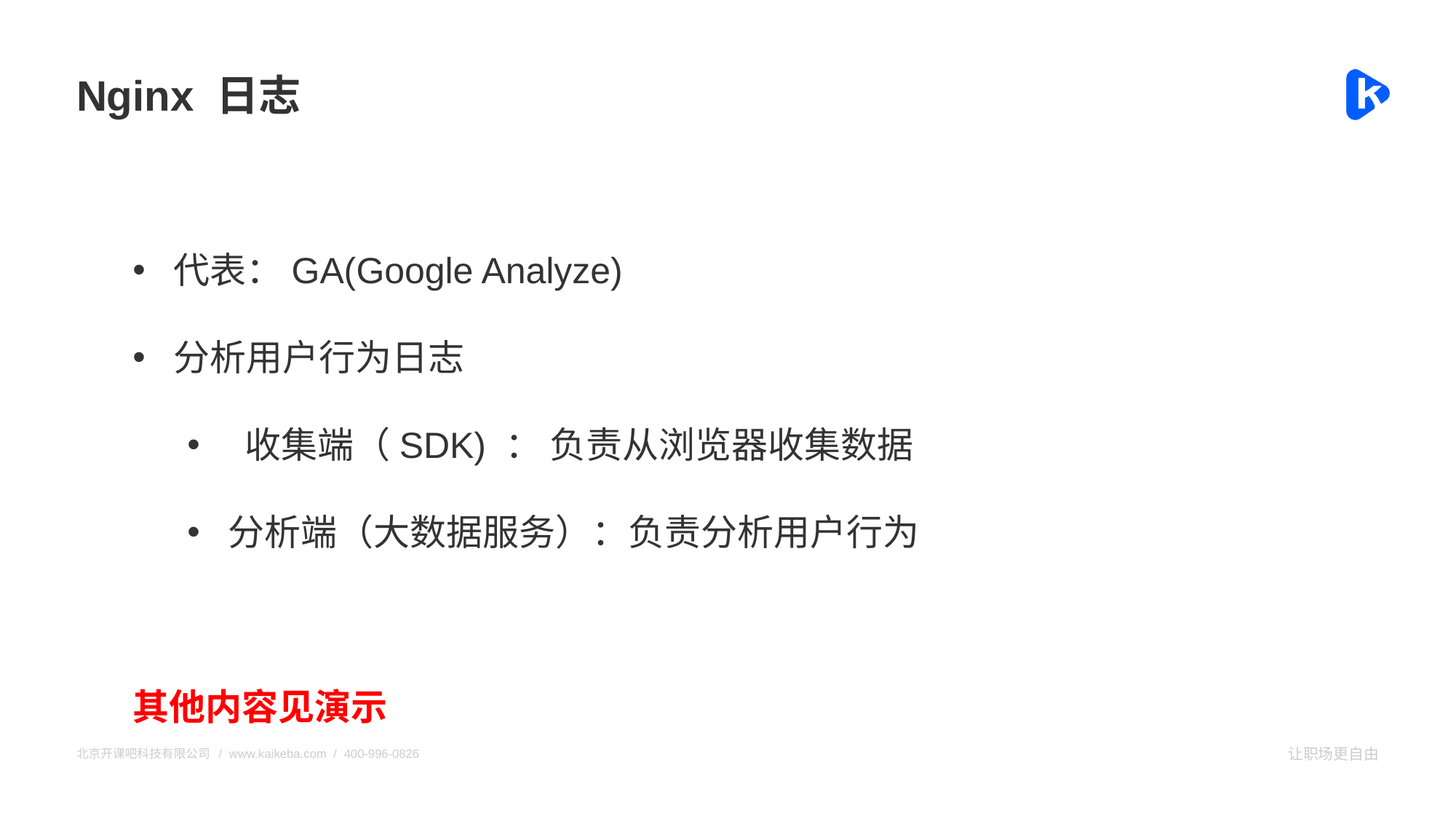

Nginx 日志
代表：GA(Google Analyze)
分析用户行为日志
 收集端（SDK) ： 负责从浏览器收集数据
分析端（大数据服务）：负责分析用户行为

其他内容见演示